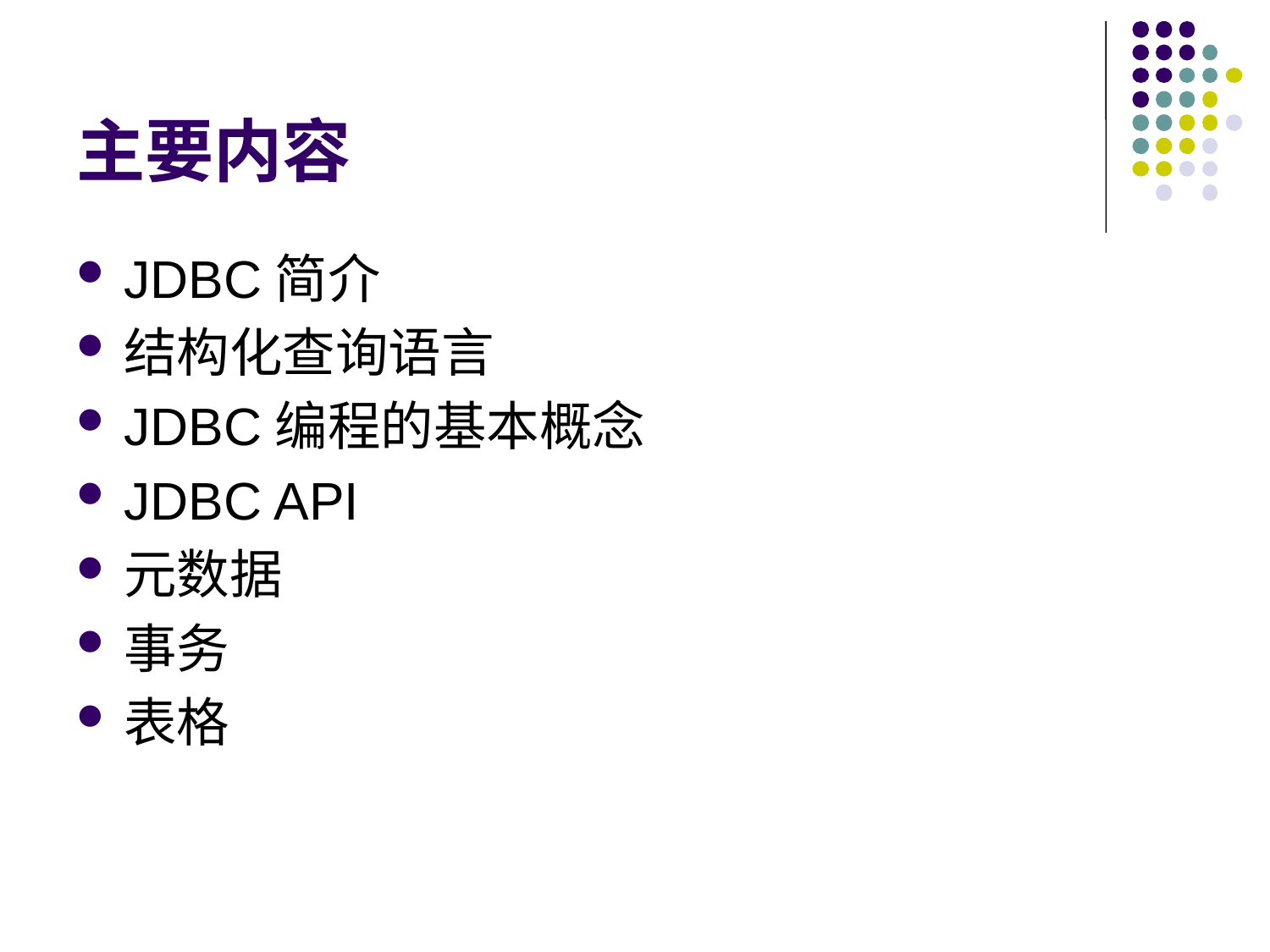

# 主要内容
JDBC简介
结构化查询语言
JDBC编程的基本概念
JDBC API
元数据
事务
表格